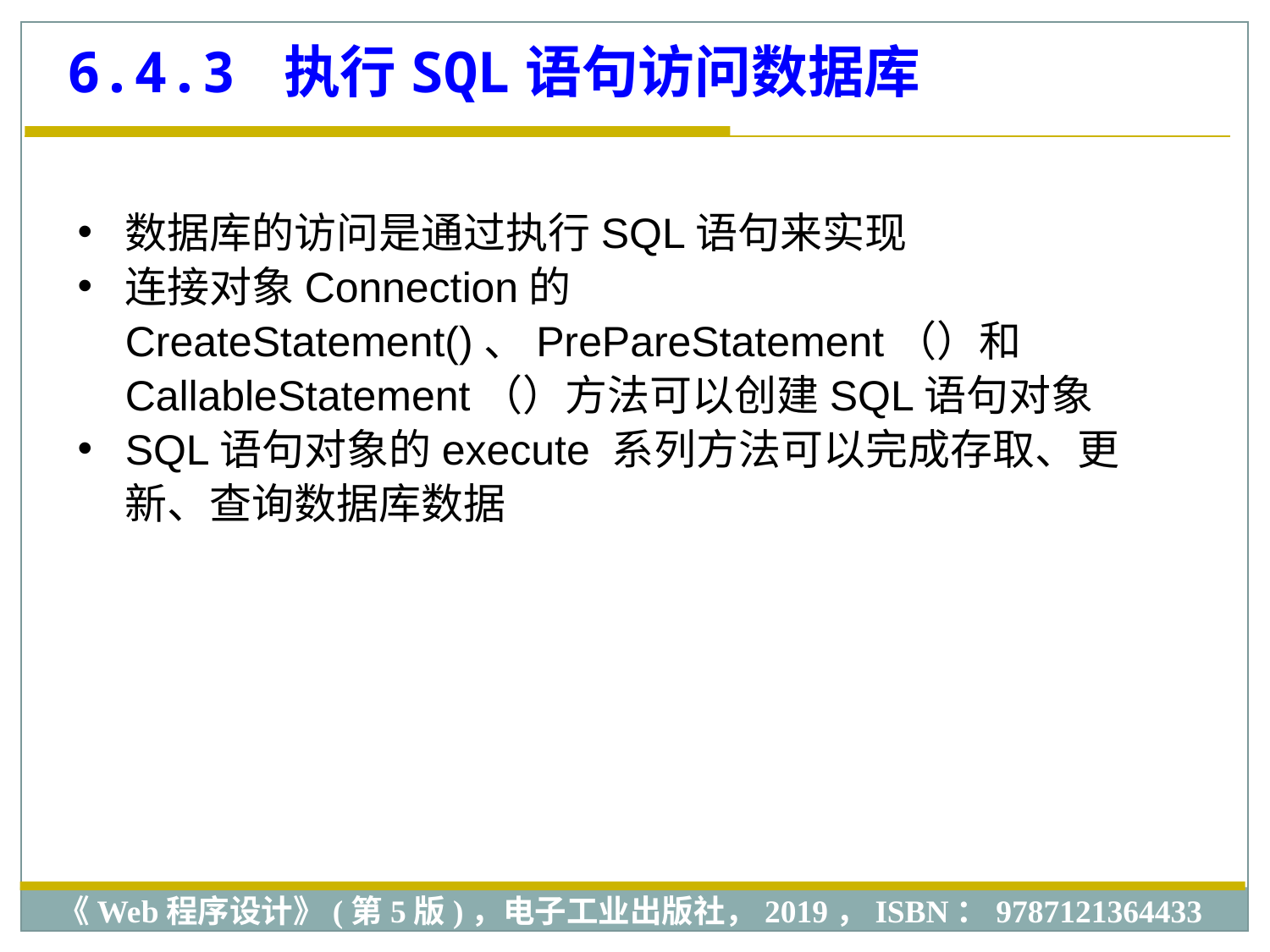

6.4.3 执行SQL语句访问数据库

数据库的访问是通过执行SQL语句来实现
连接对象Connection的CreateStatement()、PrePareStatement（）和CallableStatement（）方法可以创建SQL语句对象
SQL语句对象的execute 系列方法可以完成存取、更新、查询数据库数据